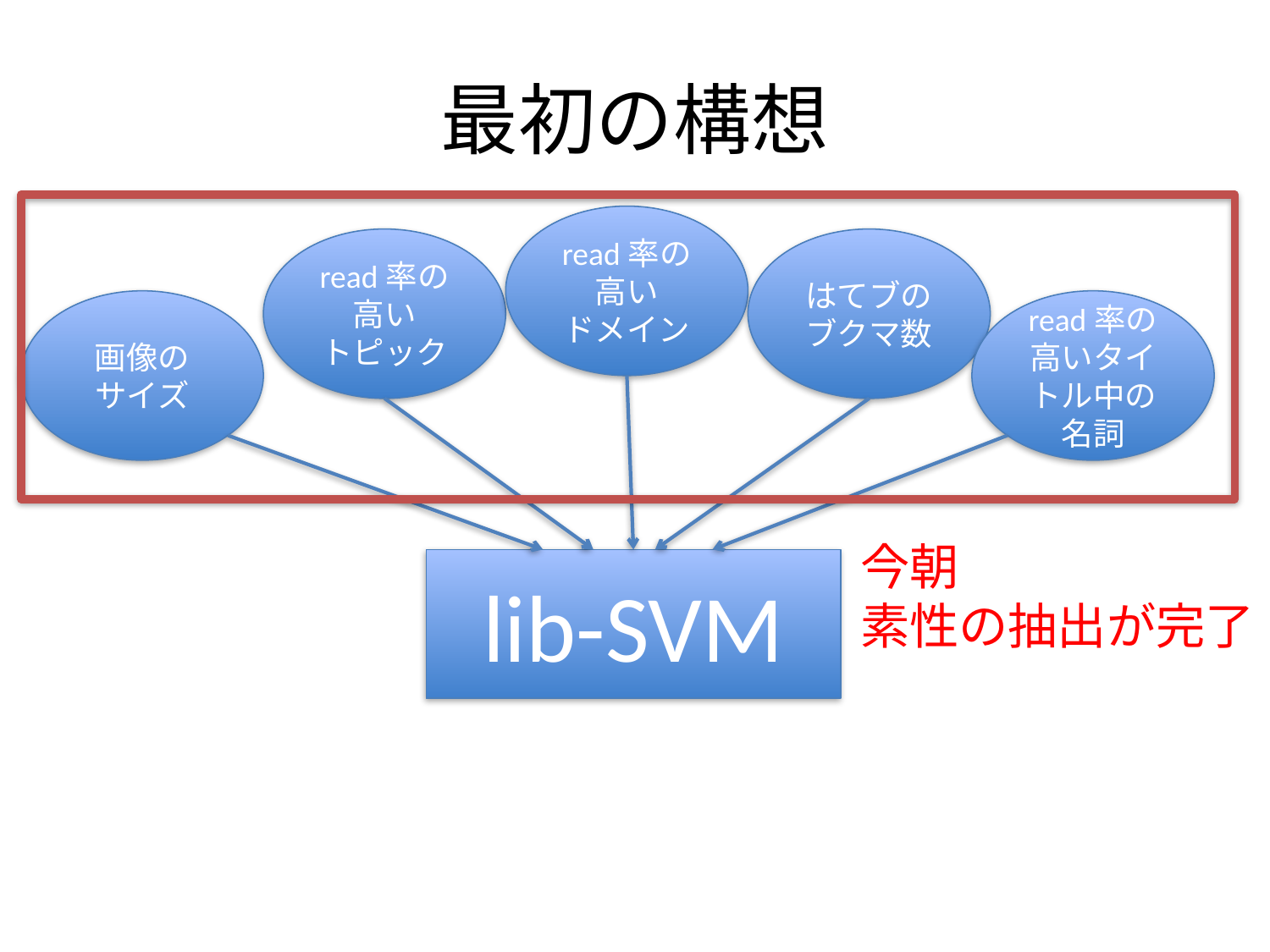

# 最初の構想

read率の高い
ドメイン
read率の高い
トピック
はてブのブクマ数
画像の
サイズ
read率の高いタイトル中の
名詞
今朝
素性の抽出が完了
lib-SVM